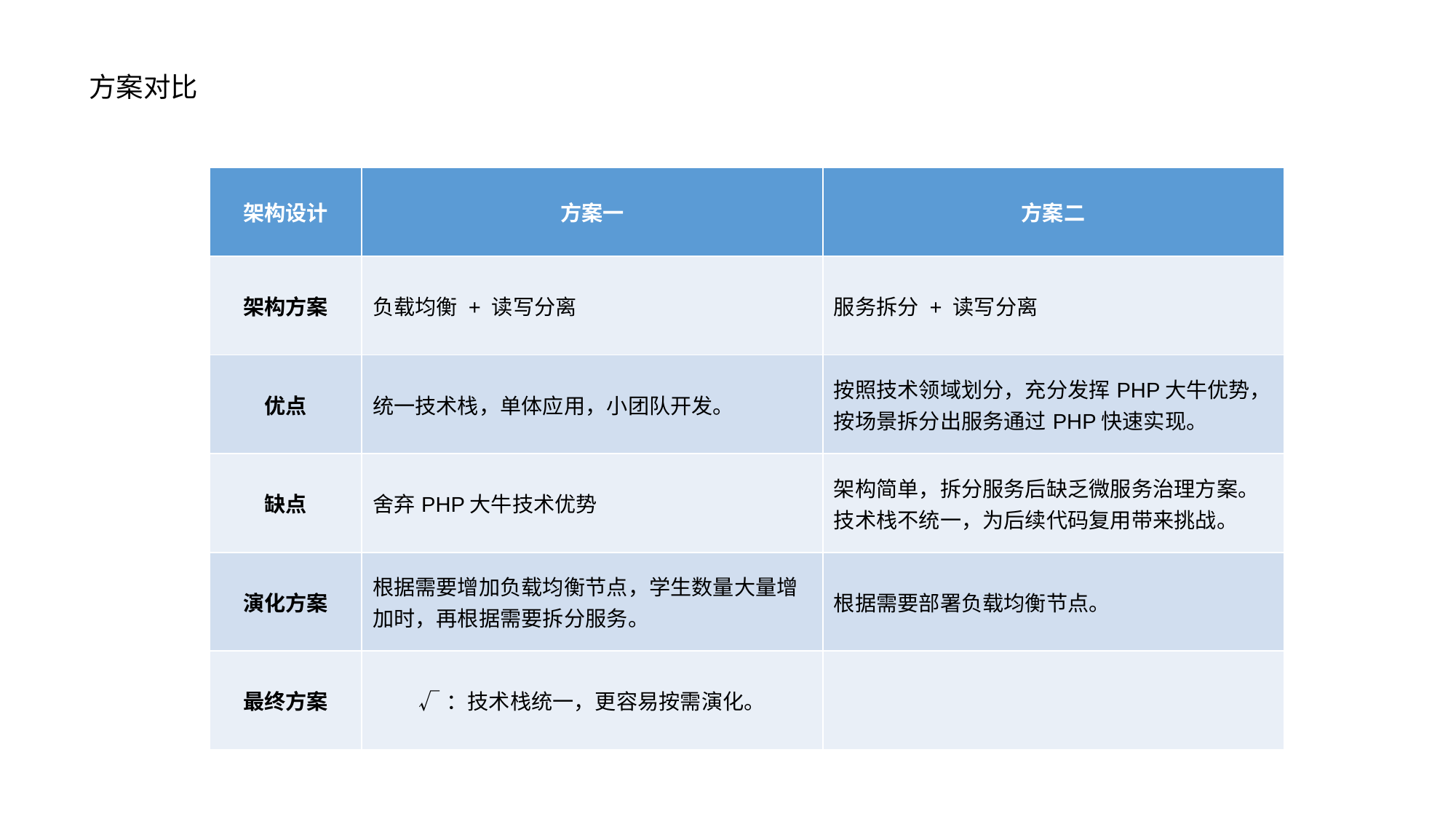

方案对比
| 架构设计 | 方案一 | 方案二 |
| --- | --- | --- |
| 架构方案 | 负载均衡 + 读写分离 | 服务拆分 + 读写分离 |
| 优点 | 统一技术栈，单体应用，小团队开发。 | 按照技术领域划分，充分发挥PHP大牛优势，按场景拆分出服务通过PHP快速实现。 |
| 缺点 | 舍弃PHP大牛技术优势 | 架构简单，拆分服务后缺乏微服务治理方案。技术栈不统一，为后续代码复用带来挑战。 |
| 演化方案 | 根据需要增加负载均衡节点，学生数量大量增加时，再根据需要拆分服务。 | 根据需要部署负载均衡节点。 |
| 最终方案 | √：技术栈统一，更容易按需演化。 |  |